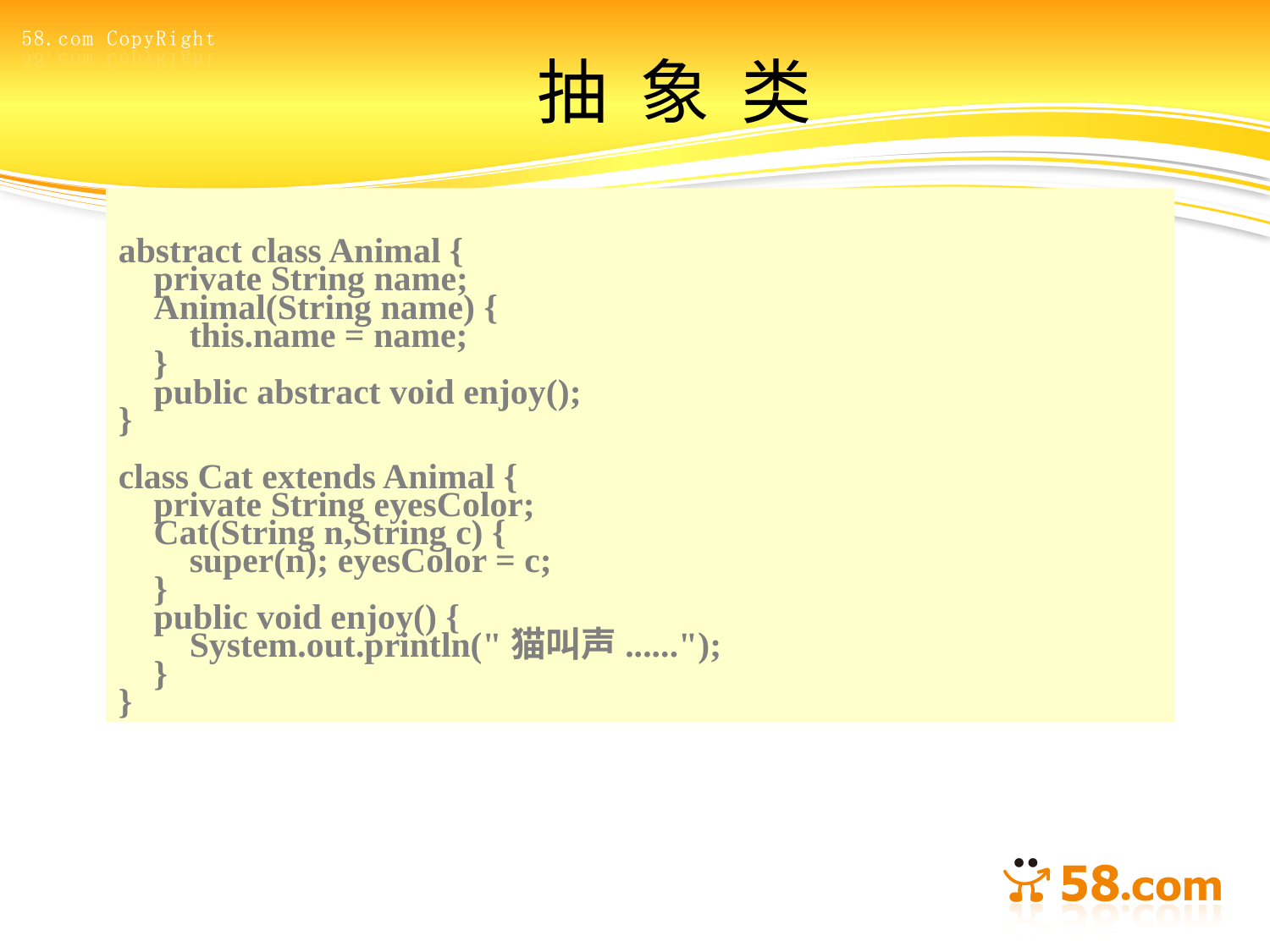

# 抽  象  类

abstract class Animal {
    private String name;
    Animal(String name) {
        this.name = name;
    }
    public abstract void enjoy();
}

class Cat extends Animal {
    private String eyesColor;
    Cat(String n,String c) {
        super(n); eyesColor = c;
    }
    public void enjoy() {
        System.out.println("猫叫声......");
    }
}